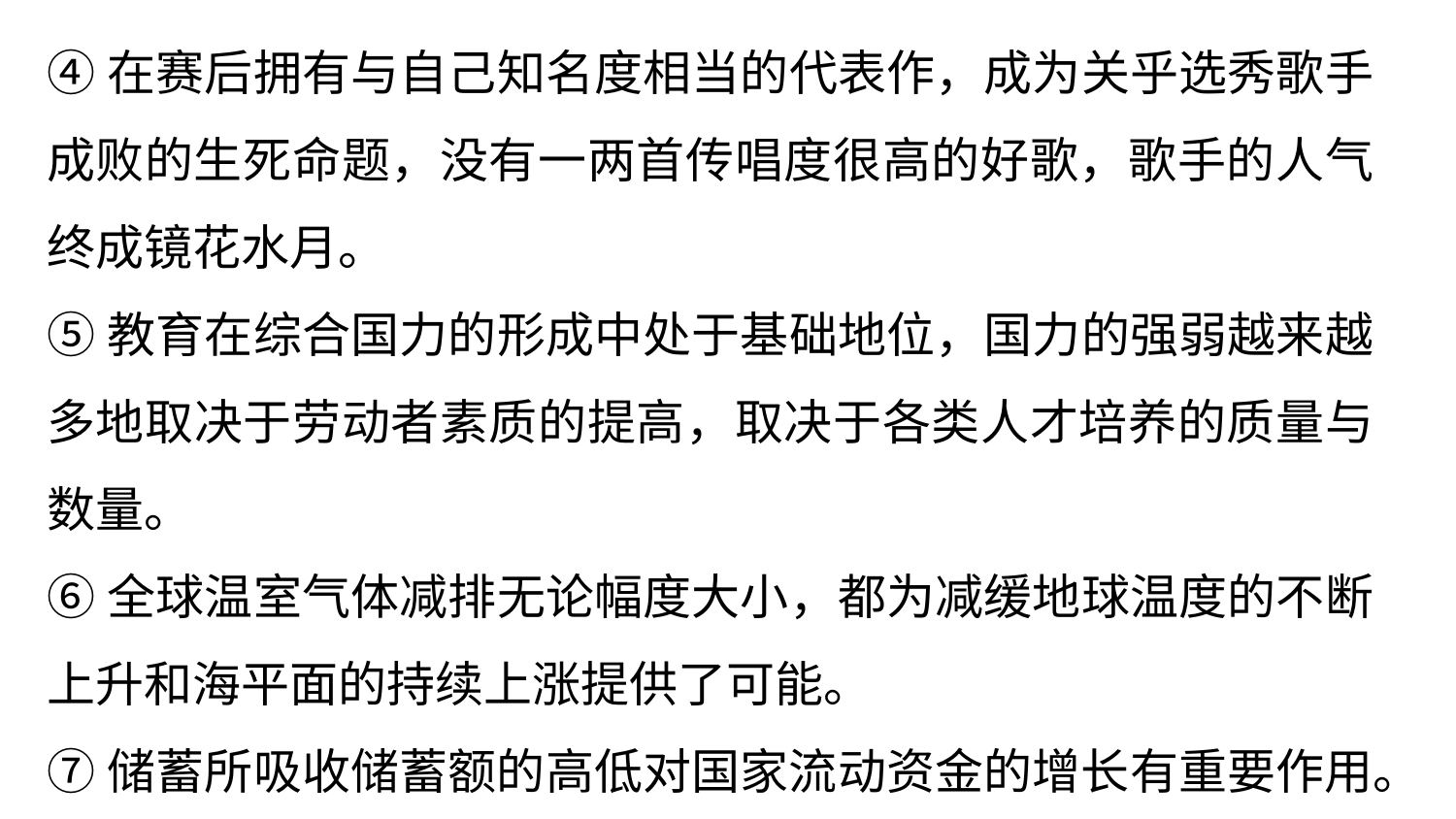

④在赛后拥有与自己知名度相当的代表作，成为关乎选秀歌手成败的生死命题，没有一两首传唱度很高的好歌，歌手的人气终成镜花水月。
⑤教育在综合国力的形成中处于基础地位，国力的强弱越来越多地取决于劳动者素质的提高，取决于各类人才培养的质量与数量。
⑥全球温室气体减排无论幅度大小，都为减缓地球温度的不断上升和海平面的持续上涨提供了可能。
⑦储蓄所吸收储蓄额的高低对国家流动资金的增长有重要作用。